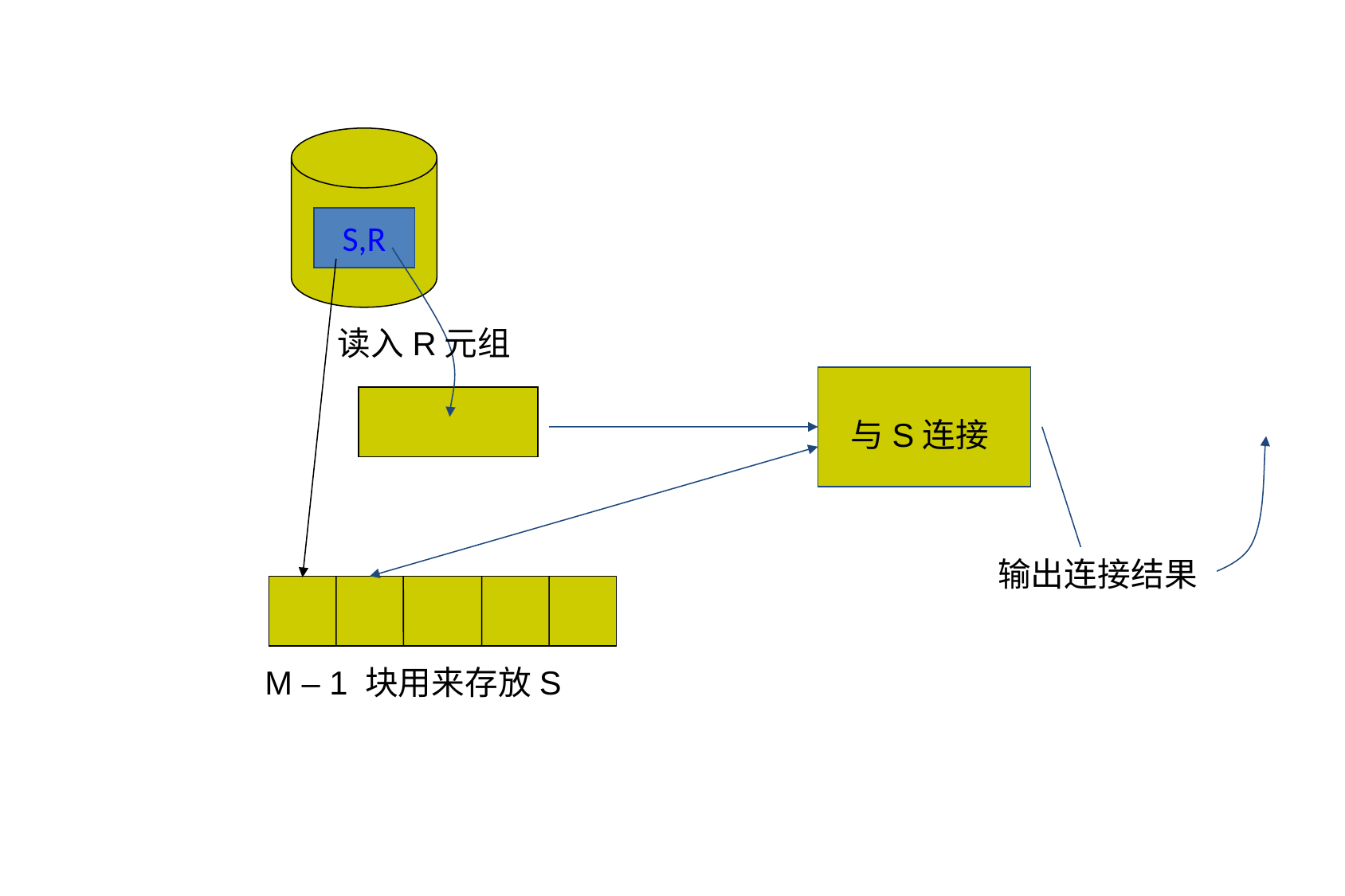

S,R

                      读入R元组

M – 1 块用来存放S

与S连接
输出连接结果

25